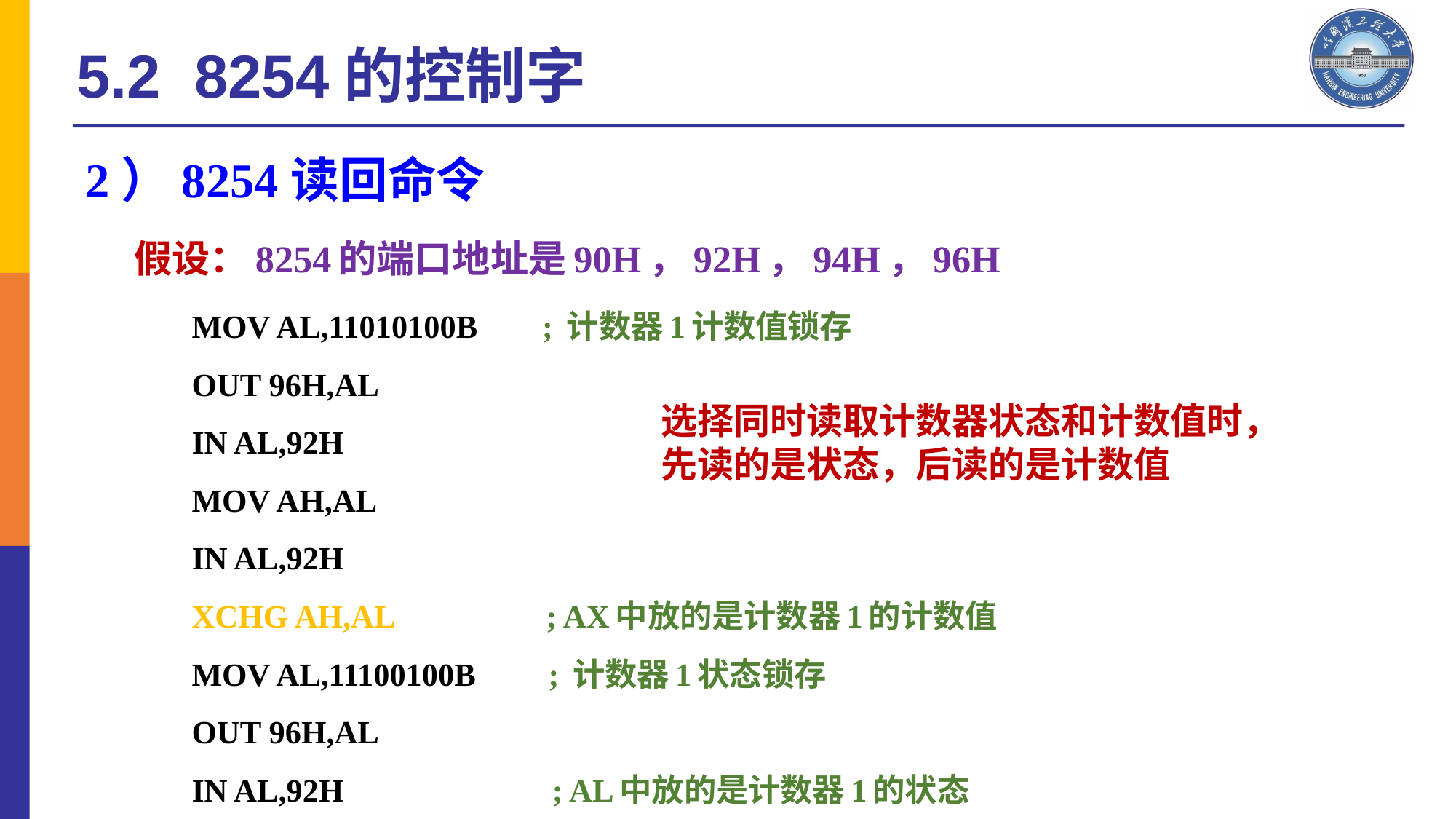

5.2  8254的控制字
2）8254读回命令
假设：8254的端口地址是90H，92H，94H，96H
MOV AL,11010100B        ; 计数器1计数值锁存
OUT 96H,AL
IN AL,92H
MOV AH,AL
IN AL,92H
XCHG AH,AL                   ; AX中放的是计数器1的计数值
MOV AL,11100100B         ; 计数器1状态锁存
OUT 96H,AL
IN AL,92H                          ; AL中放的是计数器1的状态

选择同时读取计数器状态和计数值时，先读的是状态，后读的是计数值